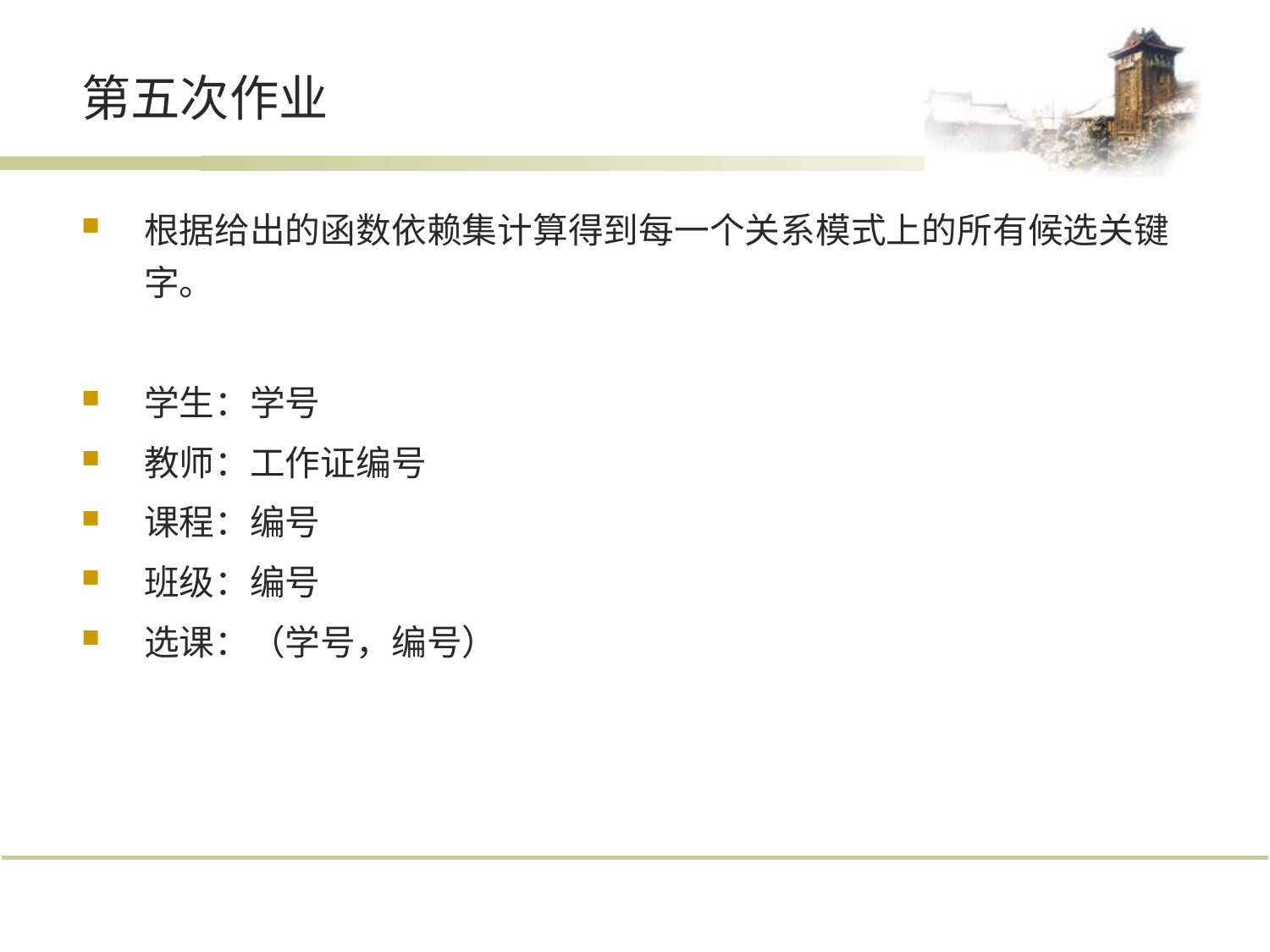

# 第五次作业
根据给出的函数依赖集计算得到每一个关系模式上的所有候选关键字。

学生：学号
教师：工作证编号
课程：编号
班级：编号
选课：（学号，编号）